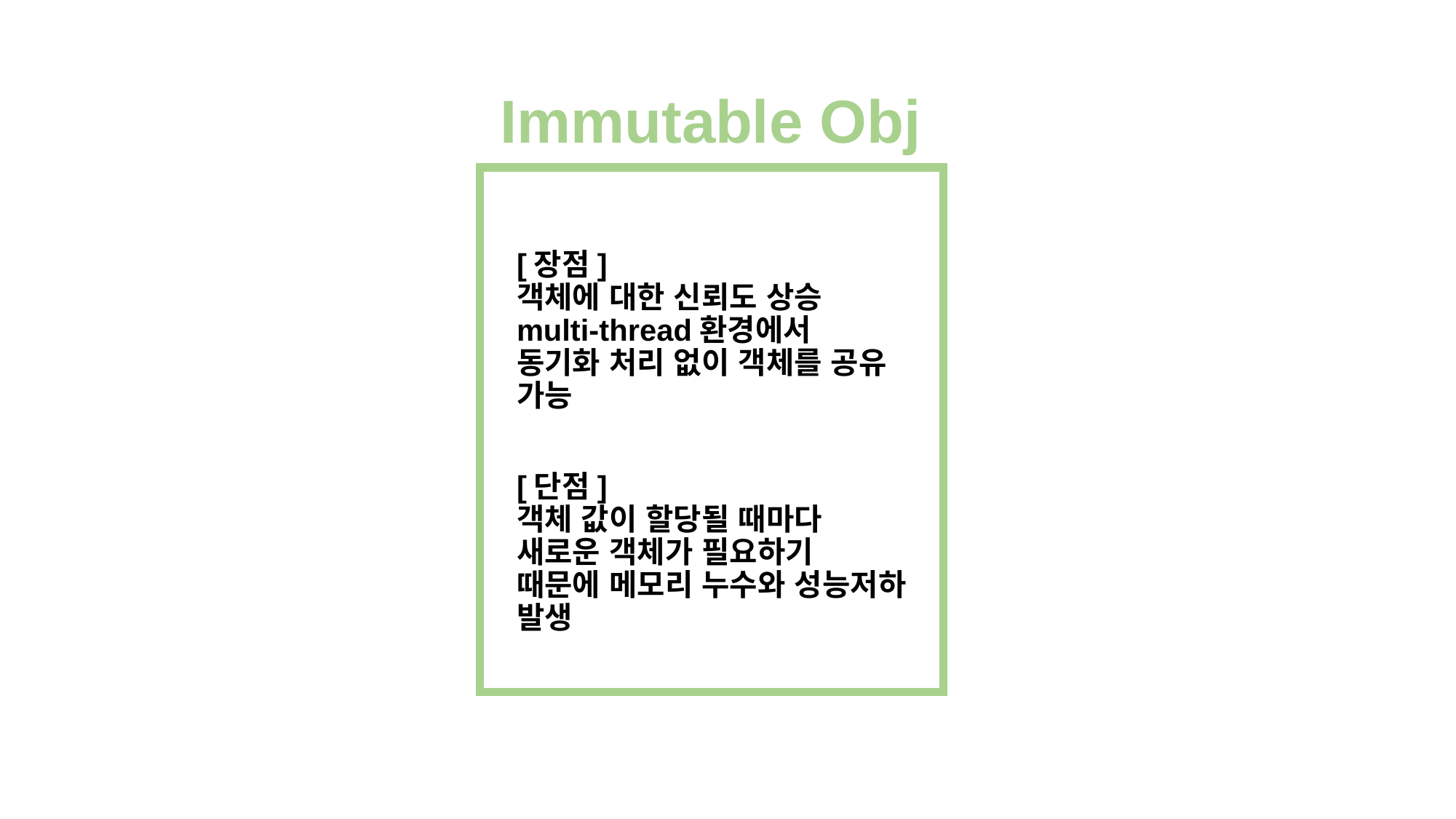

Immutable Obj

[장점]
객체에 대한 신뢰도 상승
multi-thread환경에서
동기화 처리 없이 객체를 공유 가능
[단점]
객체 값이 할당될 때마다
새로운 객체가 필요하기
때문에 메모리 누수와 성능저하 발생